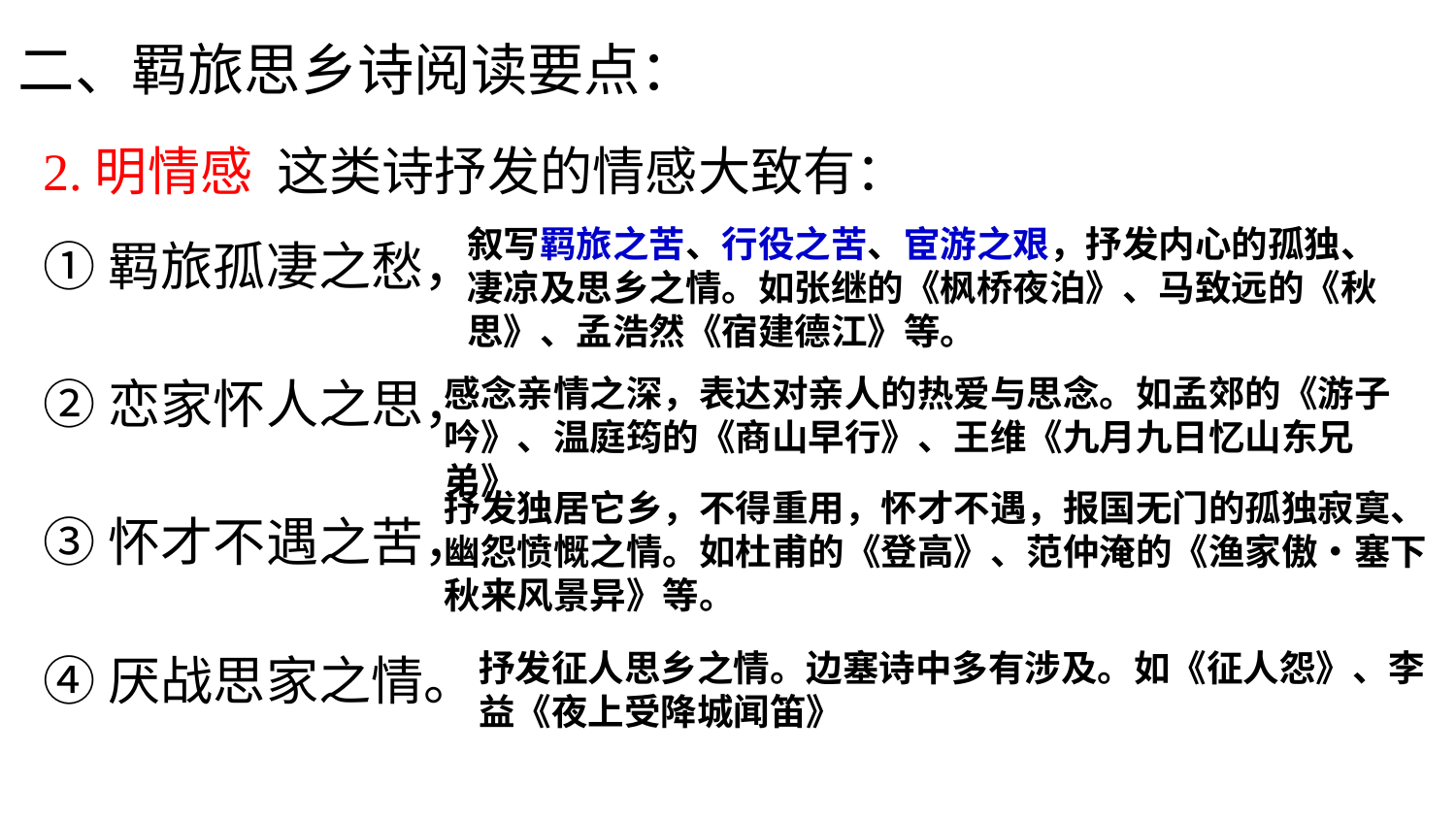

二、羁旅思乡诗阅读要点：
2.明情感  这类诗抒发的情感大致有：
①羁旅孤凄之愁，

②恋家怀人之思，

③怀才不遇之苦，

④厌战思家之情。
叙写羁旅之苦、行役之苦、宦游之艰，抒发内心的孤独、凄凉及思乡之情。如张继的《枫桥夜泊》、马致远的《秋思》、孟浩然《宿建德江》等。
感念亲情之深，表达对亲人的热爱与思念。如孟郊的《游子吟》、温庭筠的《商山早行》、王维《九月九日忆山东兄弟》
抒发独居它乡，不得重用，怀才不遇，报国无门的孤独寂寞、幽怨愤慨之情。如杜甫的《登高》、范仲淹的《渔家傲•塞下秋来风景异》等。
抒发征人思乡之情。边塞诗中多有涉及。如《征人怨》、李益《夜上受降城闻笛》